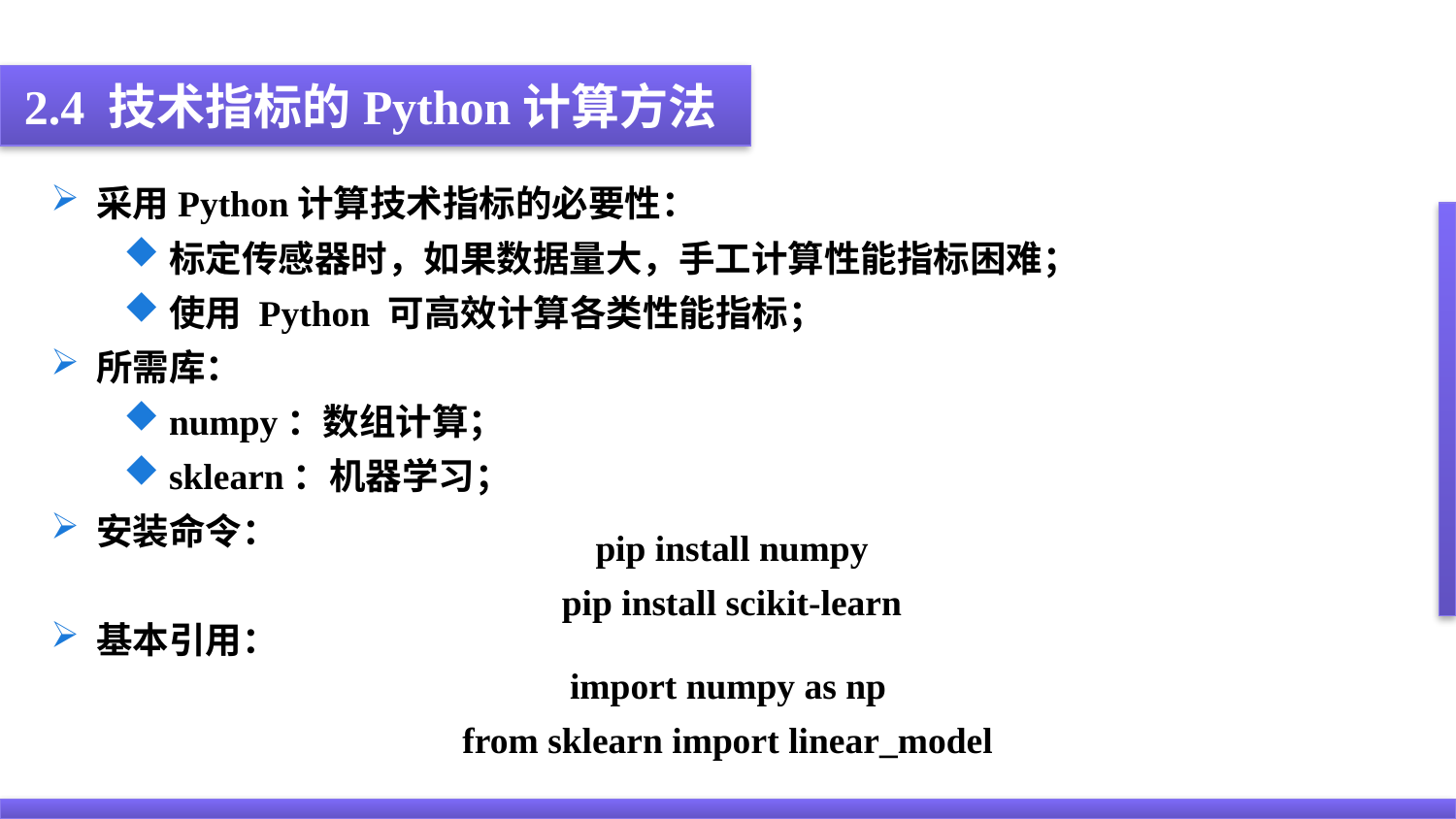

2.4 技术指标的Python计算方法
采用Python计算技术指标的必要性：
标定传感器时，如果数据量大，手工计算性能指标困难；
使用 Python 可高效计算各类性能指标；
所需库：
numpy：数组计算；
sklearn：机器学习；
安装命令：

基本引用：

pip install numpy
pip install scikit-learn
import numpy as np
from sklearn import linear_model